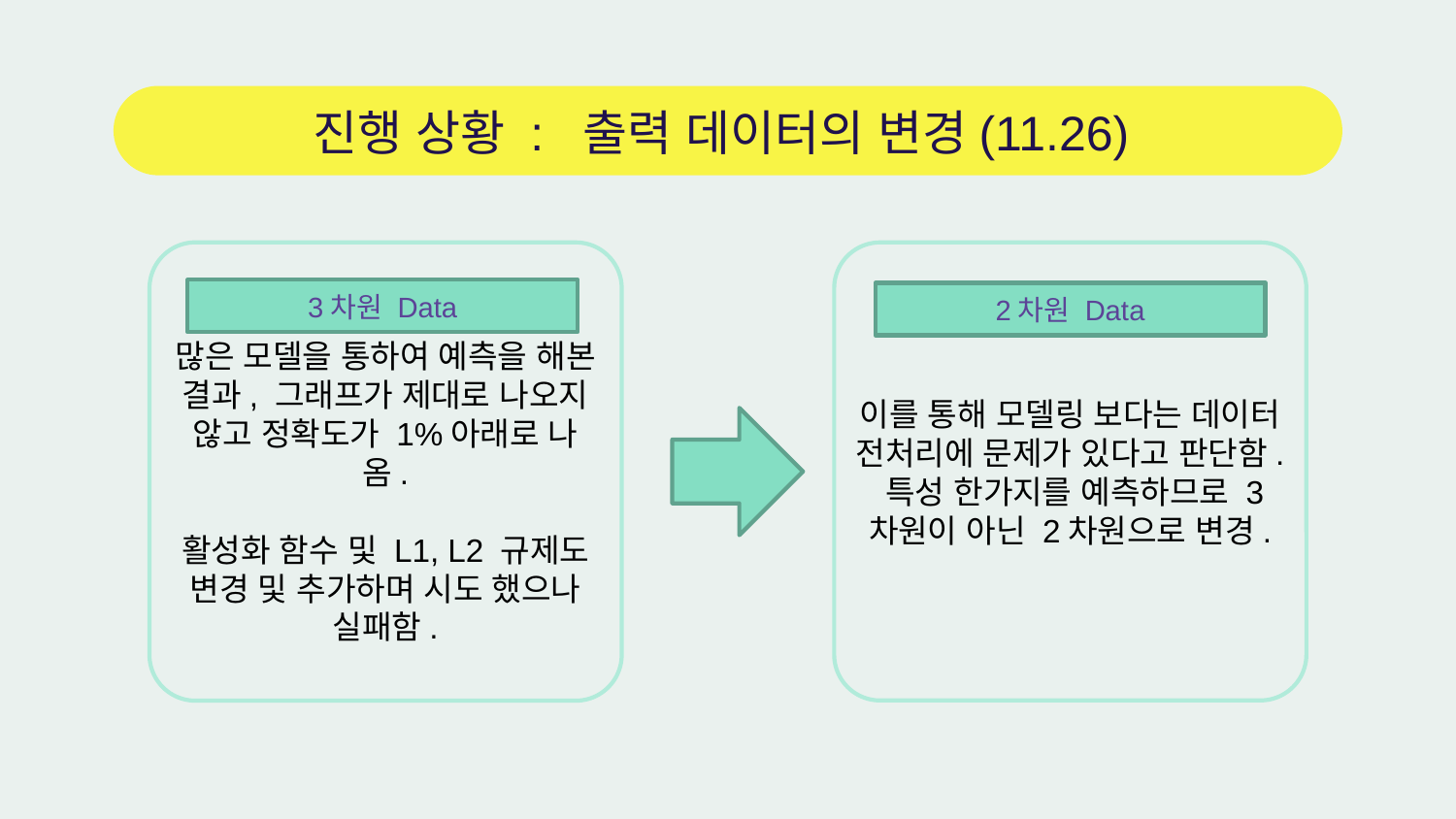

# 진행 상황 :  출력 데이터의 변경(11.26)

많은 모델을 통하여 예측을 해본 결과, 그래프가 제대로 나오지 않고 정확도가 1%아래로 나옴.

활성화 함수 및 L1, L2 규제도 변경 및 추가하며 시도 했으나 실패함.

이를 통해 모델링 보다는 데이터 전처리에 문제가 있다고 판단함.  특성 한가지를 예측하므로 3차원이 아닌 2차원으로 변경.
3차원 Data
2차원 Data